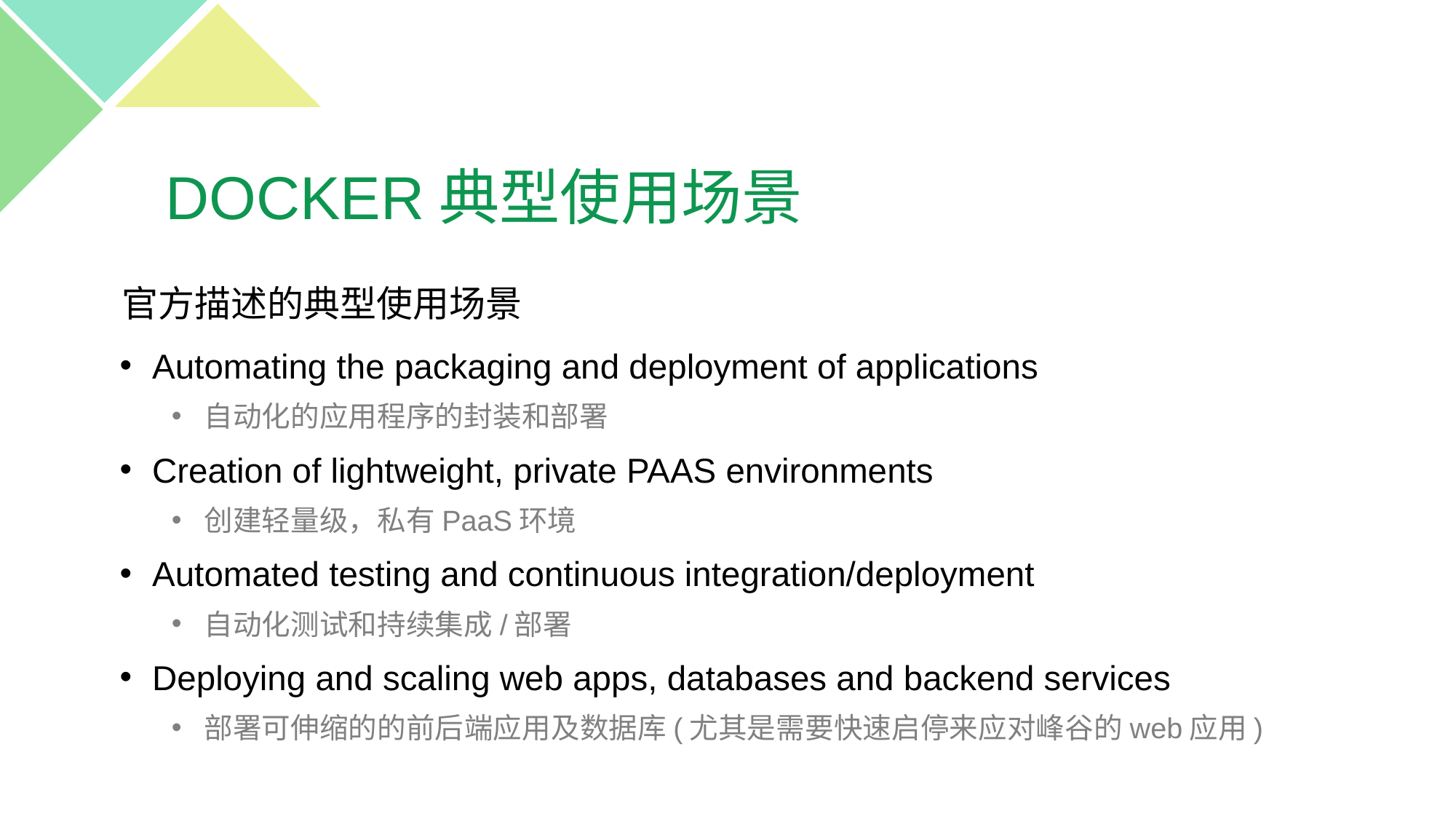

# DOCKER典型使用场景
官方描述的典型使用场景
Automating the packaging and deployment of applications
自动化的应用程序的封装和部署
Creation of lightweight, private PAAS environments
创建轻量级，私有PaaS环境
Automated testing and continuous integration/deployment
自动化测试和持续集成/部署
Deploying and scaling web apps, databases and backend services
部署可伸缩的的前后端应用及数据库(尤其是需要快速启停来应对峰谷的web应用)